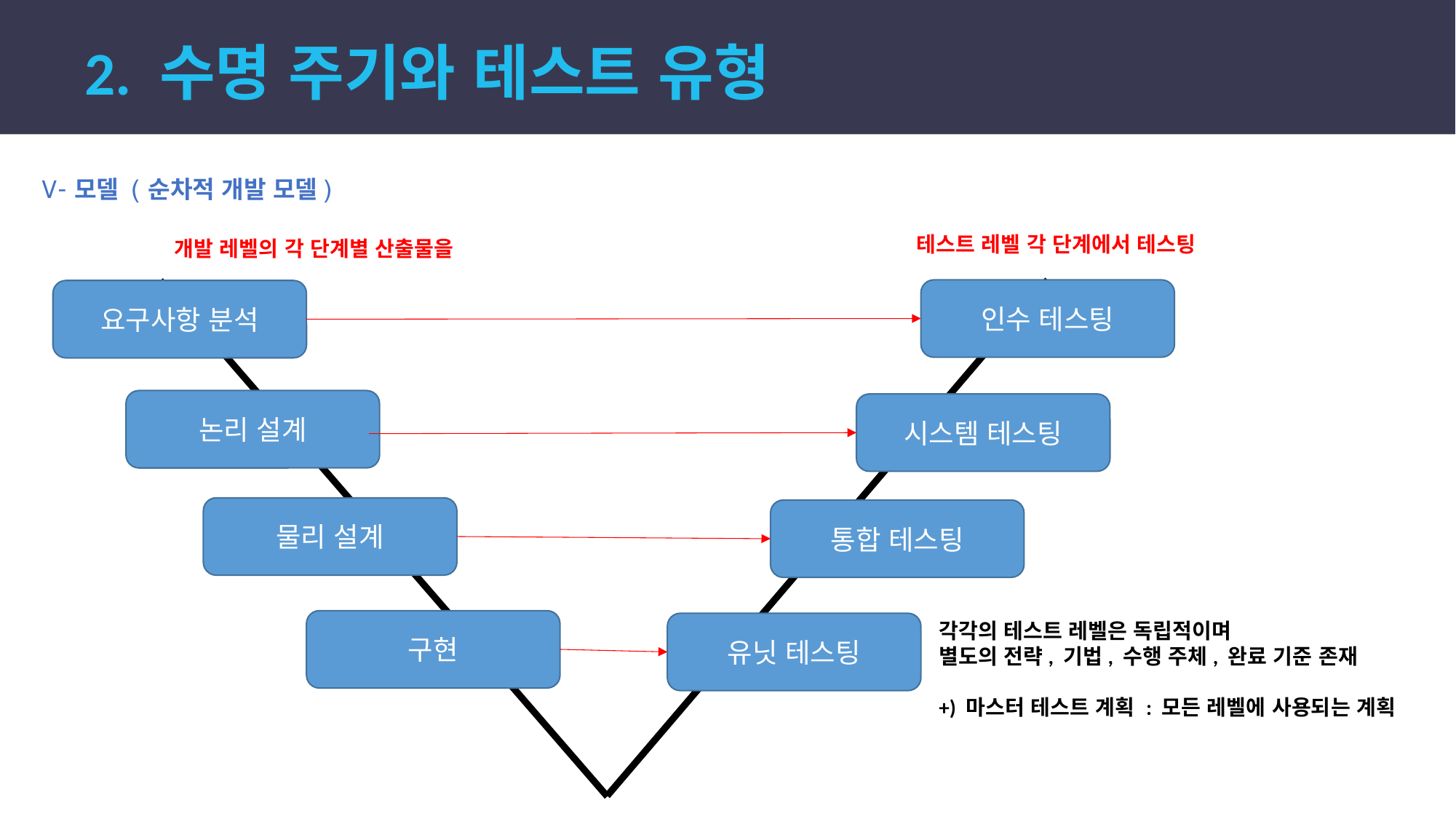

2. 수명 주기와 테스트 유형
V-모델 (순차적 개발 모델)
테스트 레벨 각 단계에서 테스팅
개발 레벨의 각 단계별 산출물을
인수 테스팅
요구사항 분석
논리 설계
시스템 테스팅
물리 설계
통합 테스팅
구현
유닛 테스팅
각각의 테스트 레벨은 독립적이며
별도의 전략, 기법, 수행 주체, 완료 기준 존재

+) 마스터 테스트 계획 : 모든 레벨에 사용되는 계획